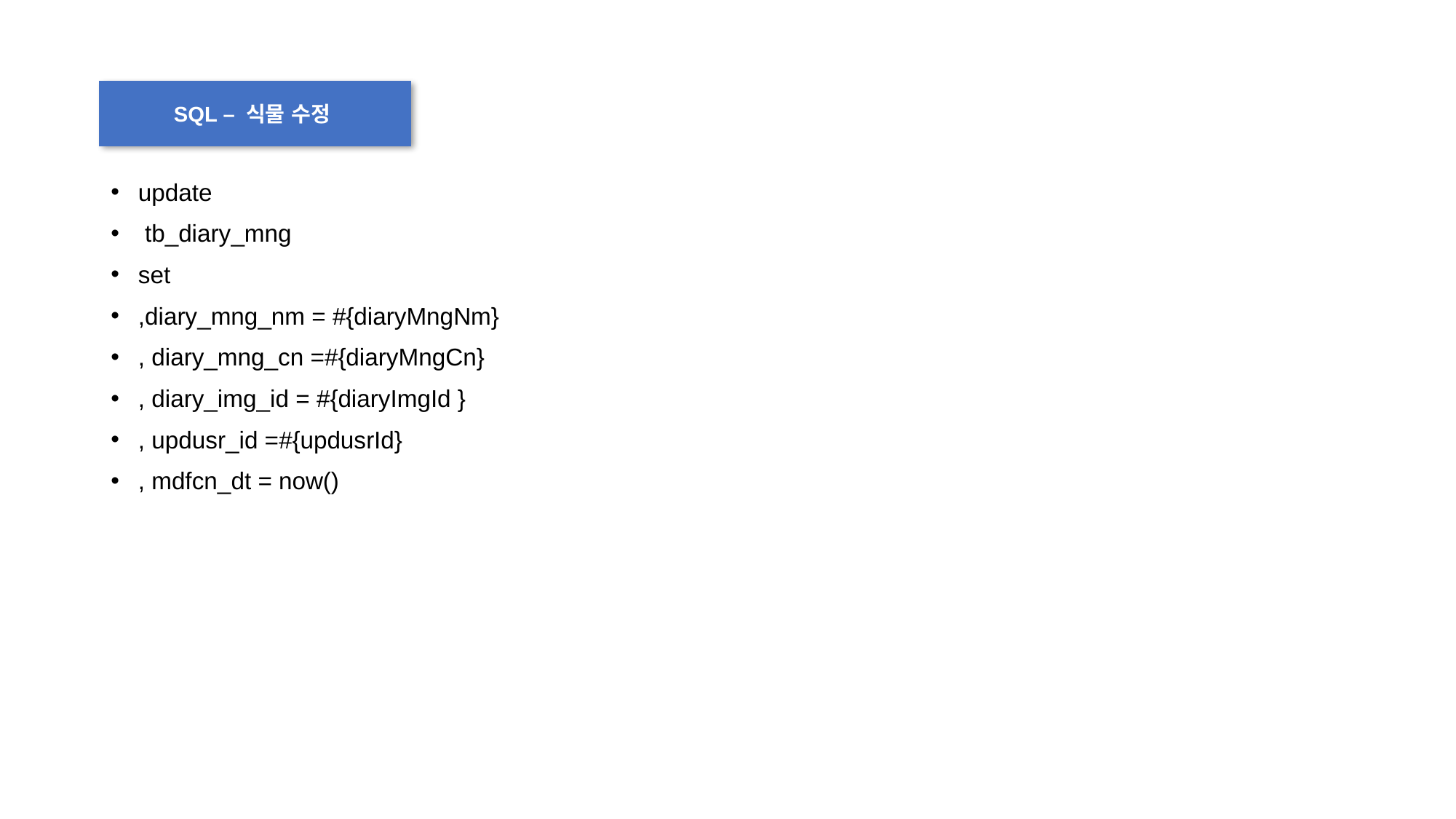

SQL – 식물 수정
update
 tb_diary_mng
set
,diary_mng_nm = #{diaryMngNm}
, diary_mng_cn =#{diaryMngCn}
, diary_img_id = #{diaryImgId }
, updusr_id =#{updusrId}
, mdfcn_dt = now()